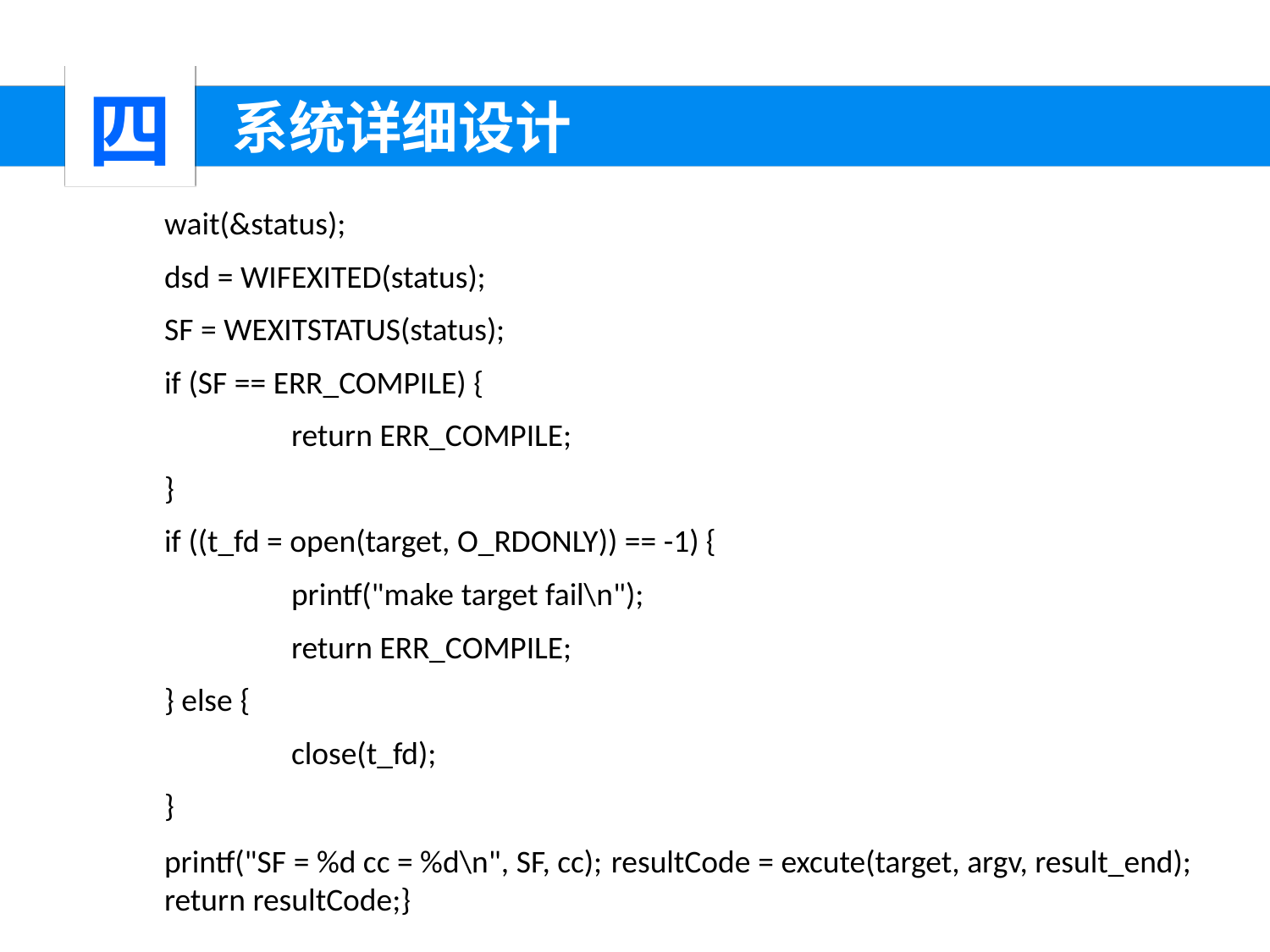

四
                系统详细设计
	wait(&status);
	dsd = WIFEXITED(status);
	SF = WEXITSTATUS(status);
	if (SF == ERR_COMPILE) {
		return ERR_COMPILE;
	}
	if ((t_fd = open(target, O_RDONLY)) == -1) {
		printf("make target fail\n");
		return ERR_COMPILE;
	} else {
		close(t_fd);
	}
	printf("SF = %d cc = %d\n", SF, cc); resultCode = excute(target, argv, result_end);
	return resultCode;}